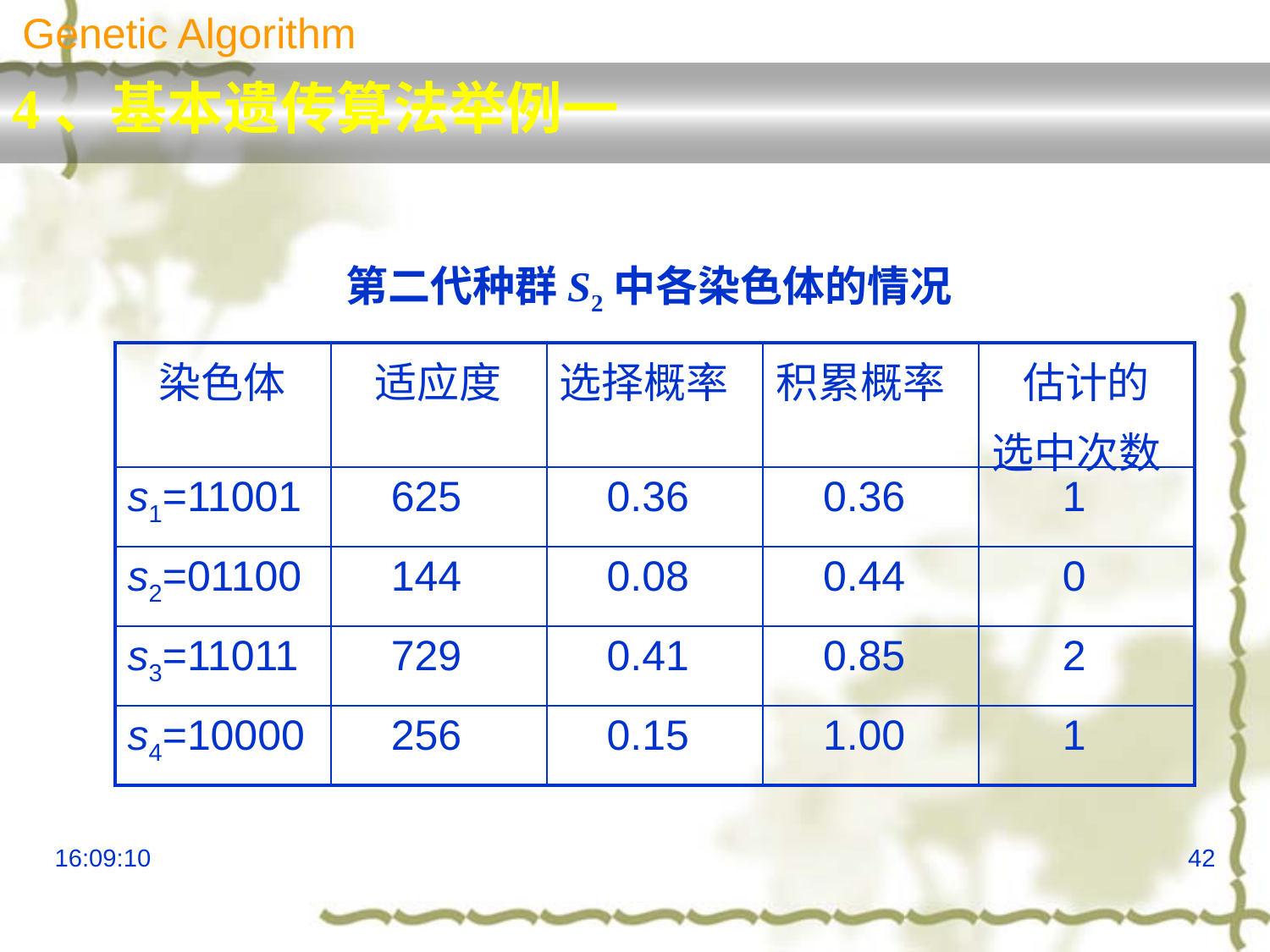

Genetic Algorithm
4、基本遗传算法举例一
 第二代种群S2中各染色体的情况
| 染色体 | 适应度 | 选择概率 | 积累概率 | 估计的 选中次数 |
| --- | --- | --- | --- | --- |
| s1=11001 | 625 | 0.36 | 0.36 | 1 |
| s2=01100 | 144 | 0.08 | 0.44 | 0 |
| s3=11011 | 729 | 0.41 | 0.85 | 2 |
| s4=10000 | 256 | 0.15 | 1.00 | 1 |
16:09:10
42